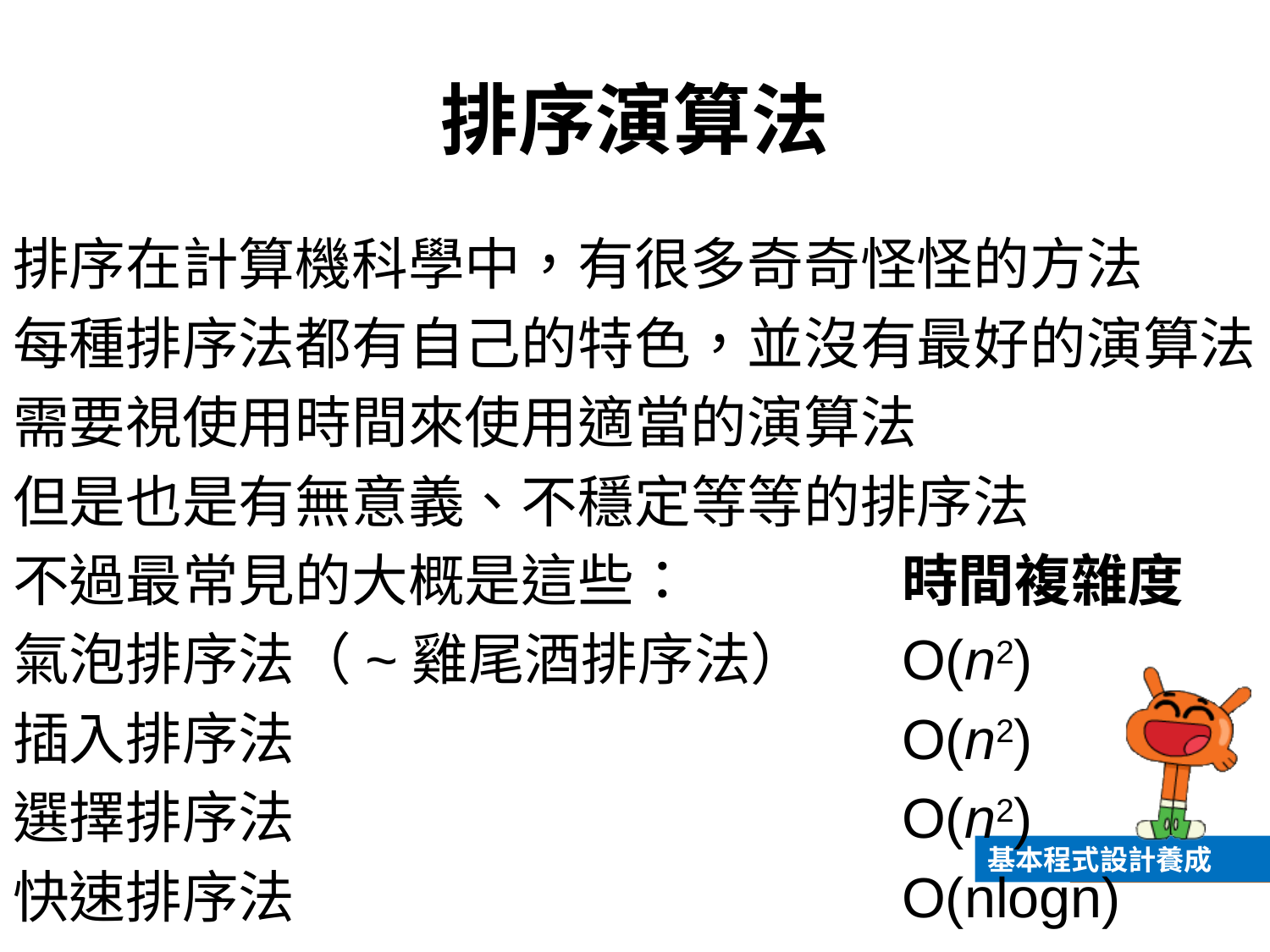

# 排序演算法
排序在計算機科學中，有很多奇奇怪怪的方法
每種排序法都有自己的特色，並沒有最好的演算法
需要視使用時間來使用適當的演算法
但是也是有無意義、不穩定等等的排序法
不過最常見的大概是這些：		時間複雜度
氣泡排序法（~雞尾酒排序法）	O(n2)
插入排序法					O(n2)
選擇排序法					O(n2)
快速排序法					O(nlogn)